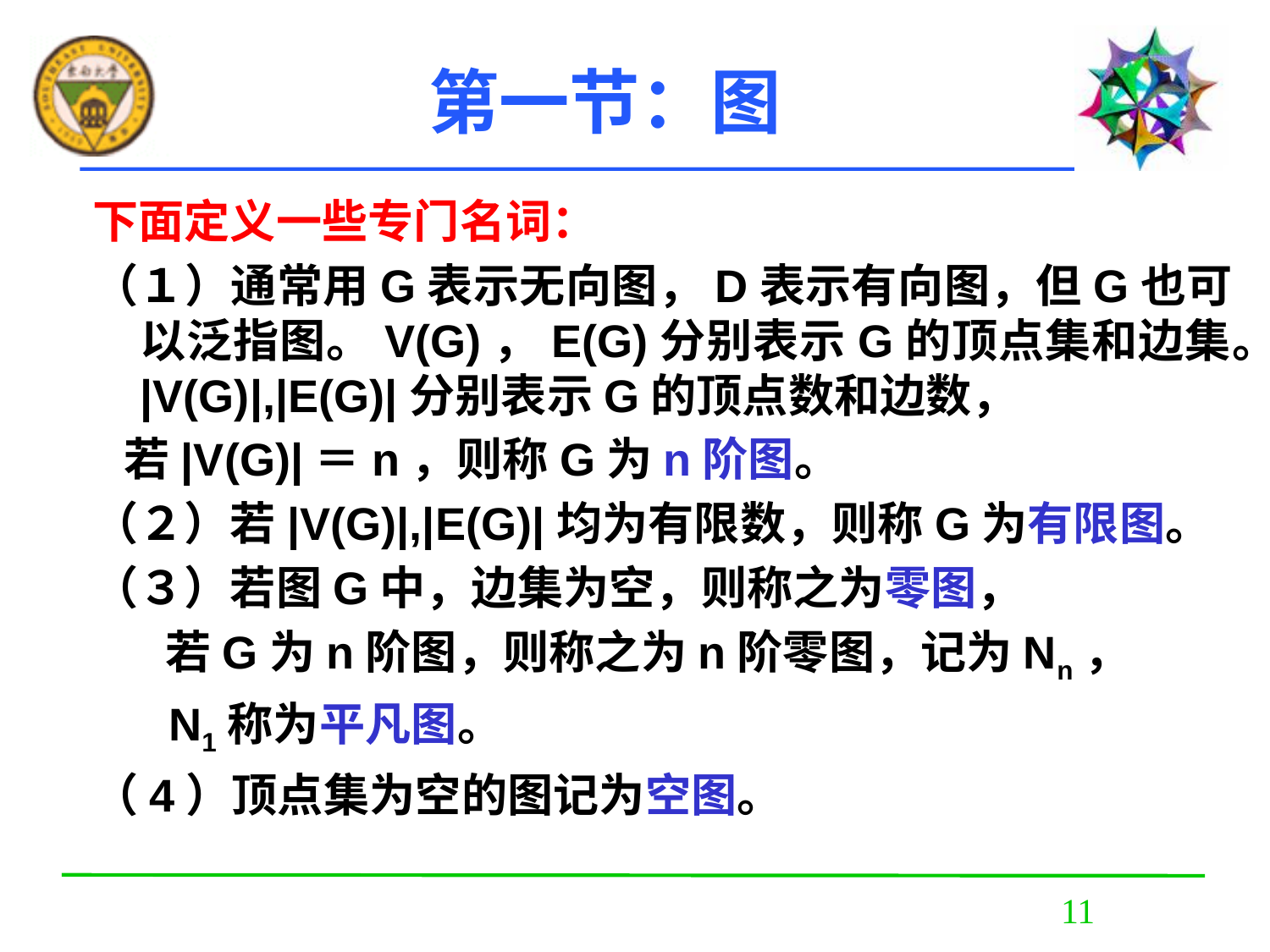

第一节：图
下面定义一些专门名词：
（１）通常用G表示无向图，D表示有向图，但G也可以泛指图。V(G)，E(G)分别表示G的顶点集和边集。|V(G)|,|E(G)|分别表示G的顶点数和边数，
  若|V(G)|＝n，则称G为n阶图。
（２）若|V(G)|,|E(G)|均为有限数，则称G为有限图。
（３）若图G中，边集为空，则称之为零图，
      若G为n阶图，则称之为n阶零图，记为Nn，
      N1称为平凡图。
（4）顶点集为空的图记为空图。